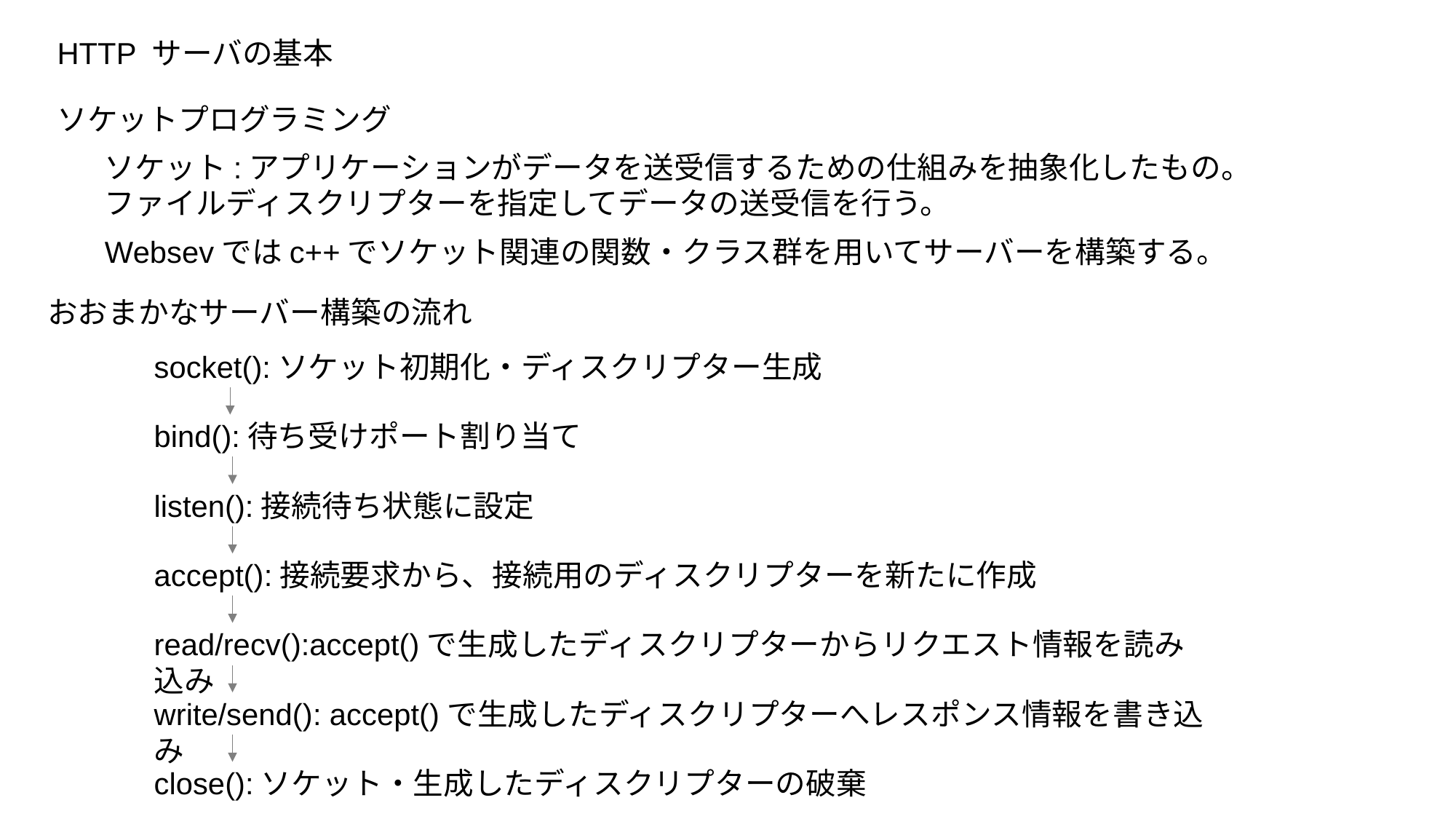

HTTP サーバの基本
ソケットプログラミング
ソケット:アプリケーションがデータを送受信するための仕組みを抽象化したもの。ファイルディスクリプターを指定してデータの送受信を行う。
Websevではc++でソケット関連の関数・クラス群を用いてサーバーを構築する。
おおまかなサーバー構築の流れ
socket():ソケット初期化・ディスクリプター生成
bind():待ち受けポート割り当て
listen():接続待ち状態に設定
accept():接続要求から、接続用のディスクリプターを新たに作成
read/recv():accept()で生成したディスクリプターからリクエスト情報を読み込み
write/send(): accept()で生成したディスクリプターへレスポンス情報を書き込み
close():ソケット・生成したディスクリプターの破棄